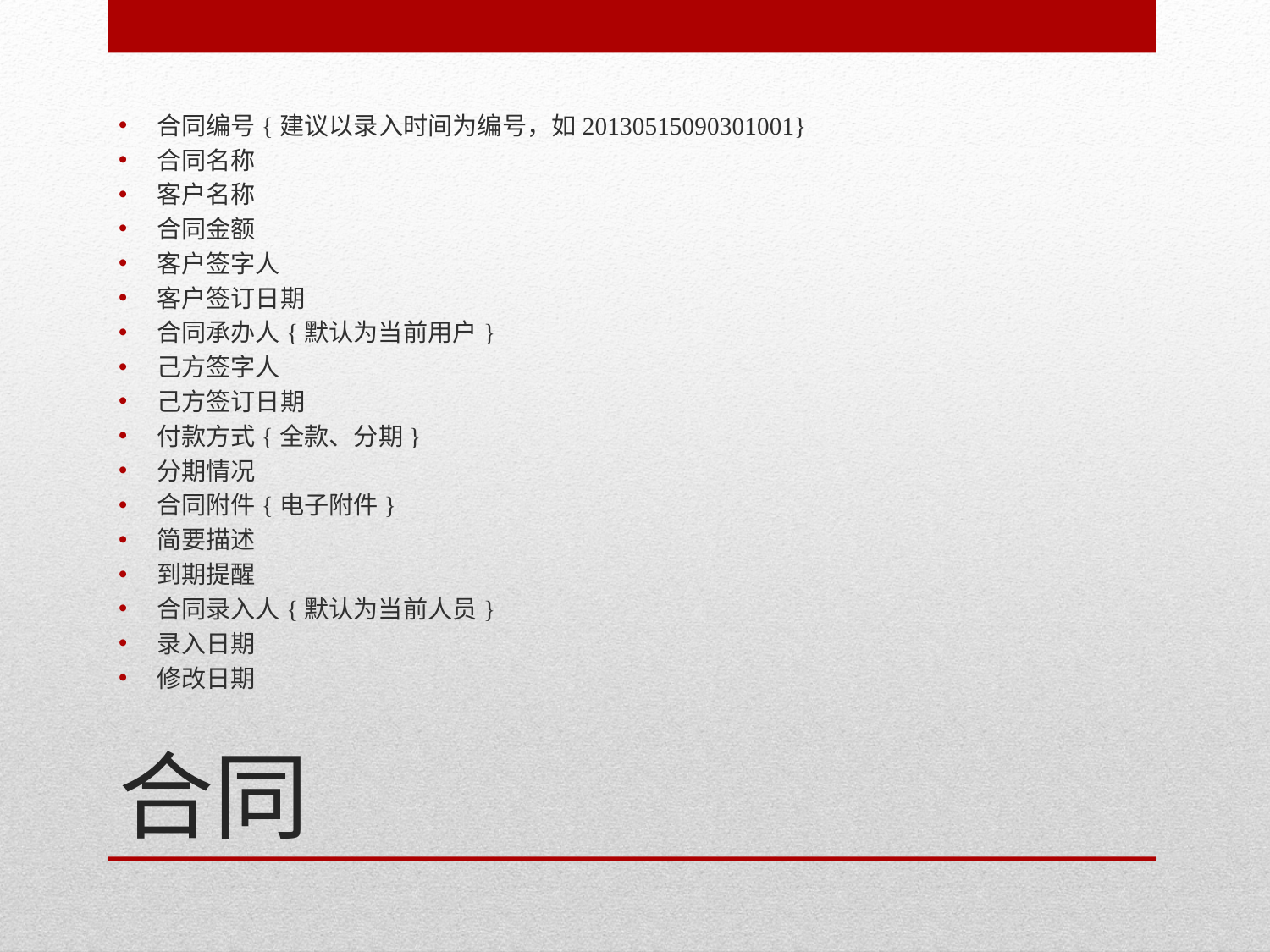

合同编号{建议以录入时间为编号，如20130515090301001}
合同名称
客户名称
合同金额
客户签字人
客户签订日期
合同承办人{默认为当前用户}
己方签字人
己方签订日期
付款方式{全款、分期}
分期情况
合同附件{电子附件}
简要描述
到期提醒
合同录入人{默认为当前人员}
录入日期
修改日期
# 合同